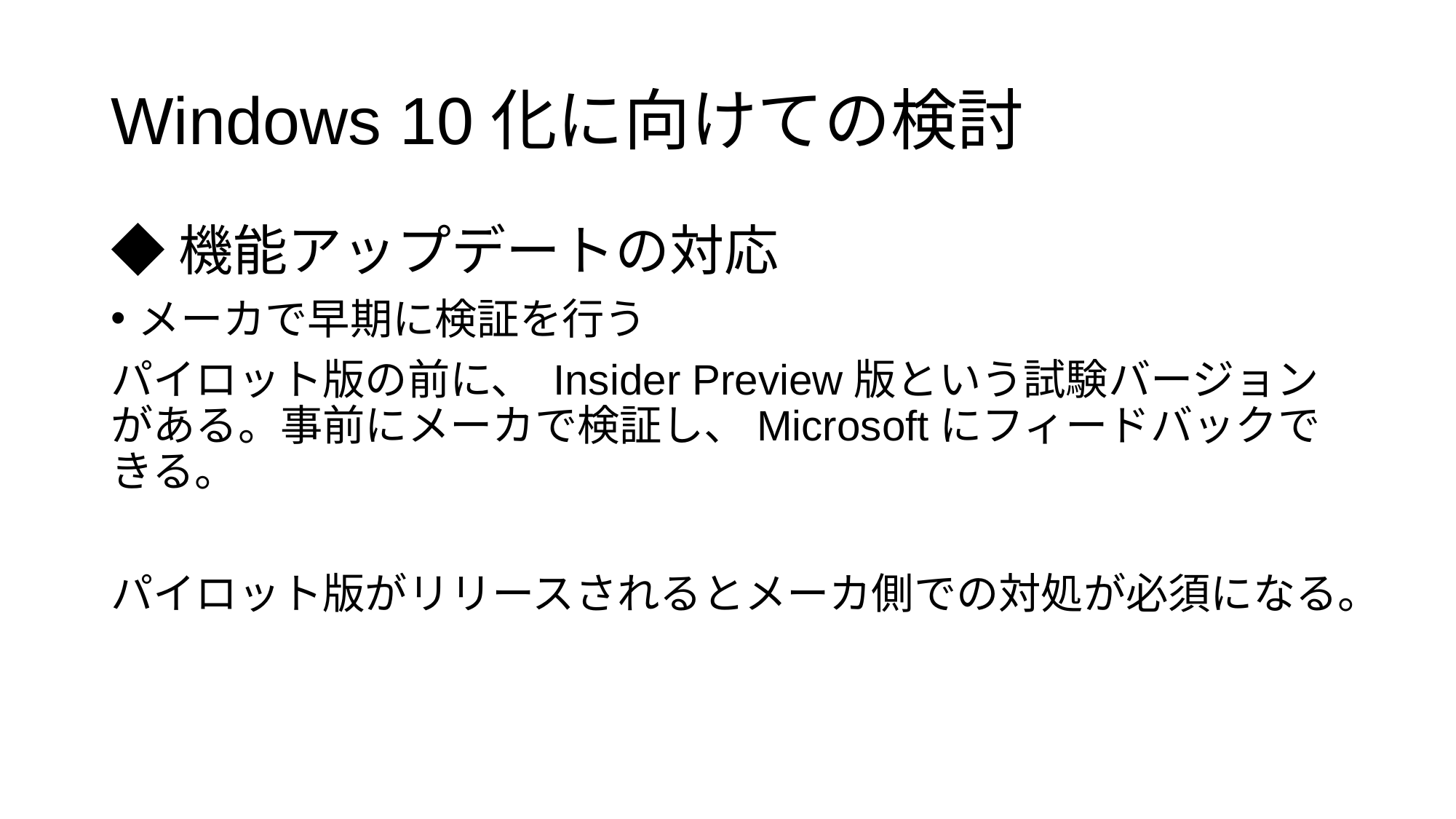

# Windows 10化に向けての検討
◆機能アップデートの対応
メーカで早期に検証を行う
パイロット版の前に、 Insider Preview版という試験バージョンがある。事前にメーカで検証し、Microsoftにフィードバックできる。

パイロット版がリリースされるとメーカ側での対処が必須になる。